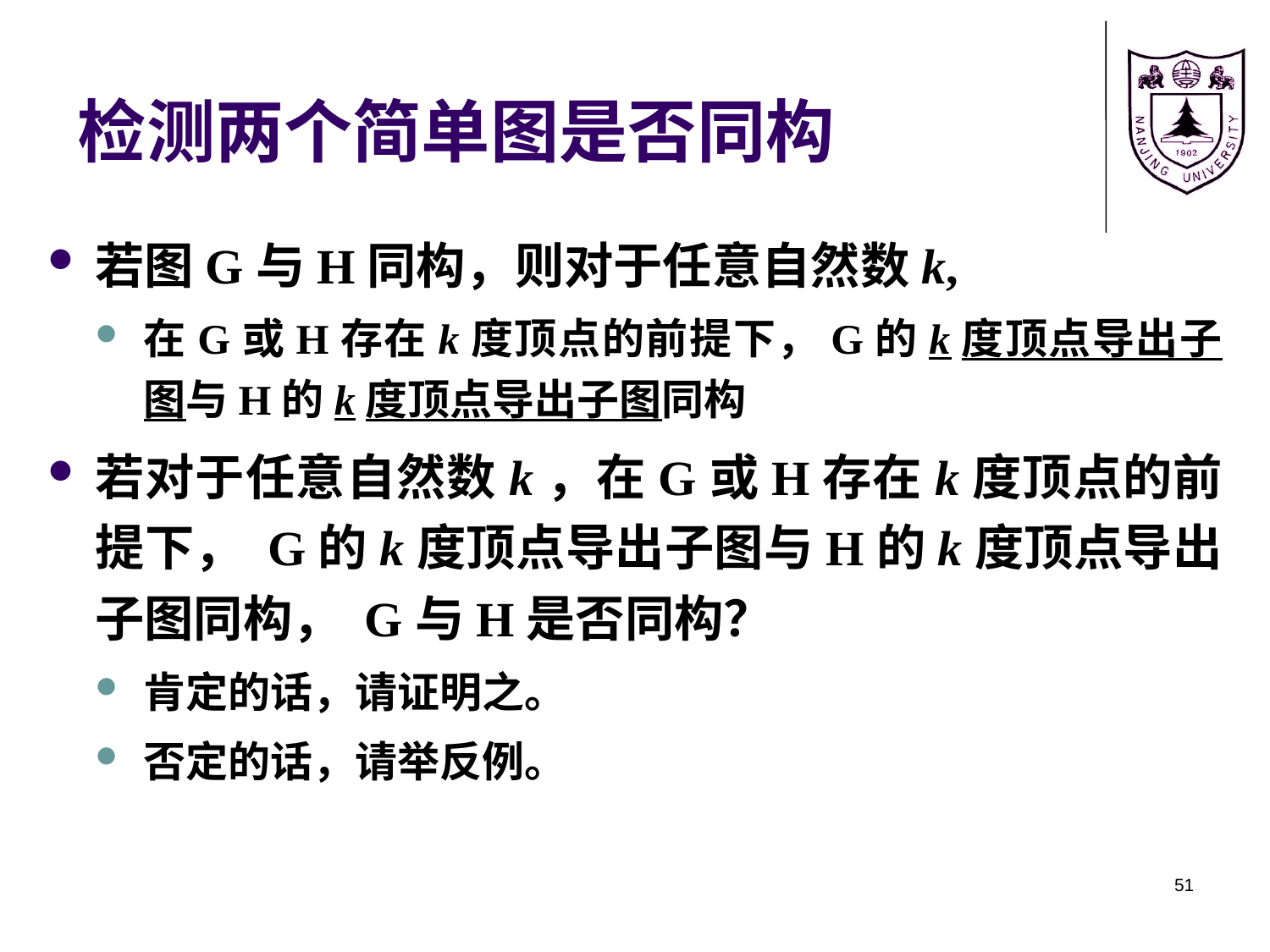

# 检测两个简单图是否同构
若图G与H同构，则对于任意自然数k,
在G或H存在k度顶点的前提下，G的k度顶点导出子图与H的k度顶点导出子图同构
若对于任意自然数k，在G或H存在k度顶点的前提下， G的k度顶点导出子图与H的k度顶点导出子图同构， G与H是否同构？
肯定的话，请证明之。
否定的话，请举反例。
51